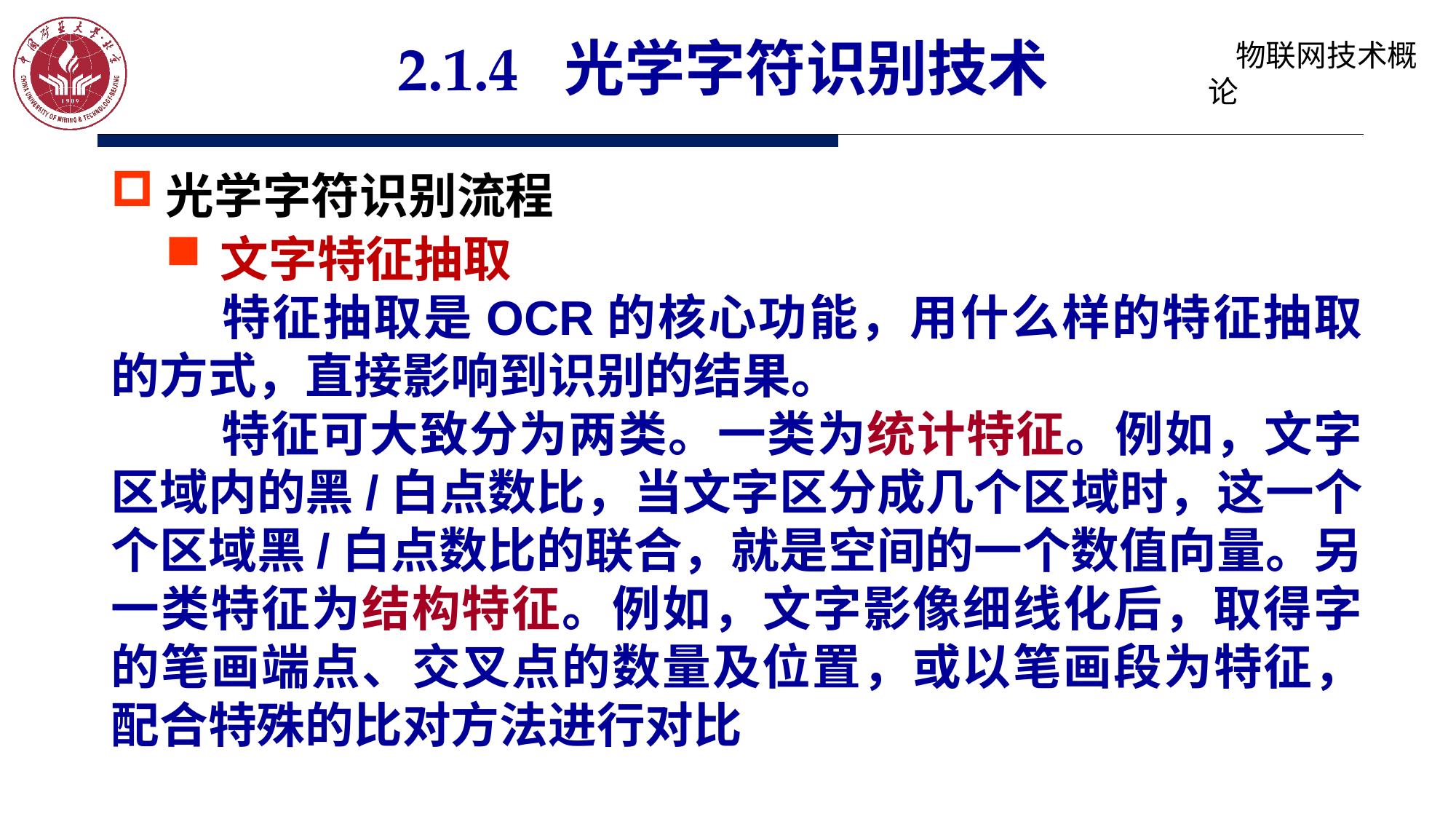

# 2.1.4  光学字符识别技术
光学字符识别流程
文字特征抽取
	特征抽取是OCR的核心功能，用什么样的特征抽取的方式，直接影响到识别的结果。
	特征可大致分为两类。一类为统计特征。例如，文字区域内的黑/白点数比，当文字区分成几个区域时，这一个个区域黑/白点数比的联合，就是空间的一个数值向量。另一类特征为结构特征。例如，文字影像细线化后，取得字的笔画端点、交叉点的数量及位置，或以笔画段为特征，配合特殊的比对方法进行对比